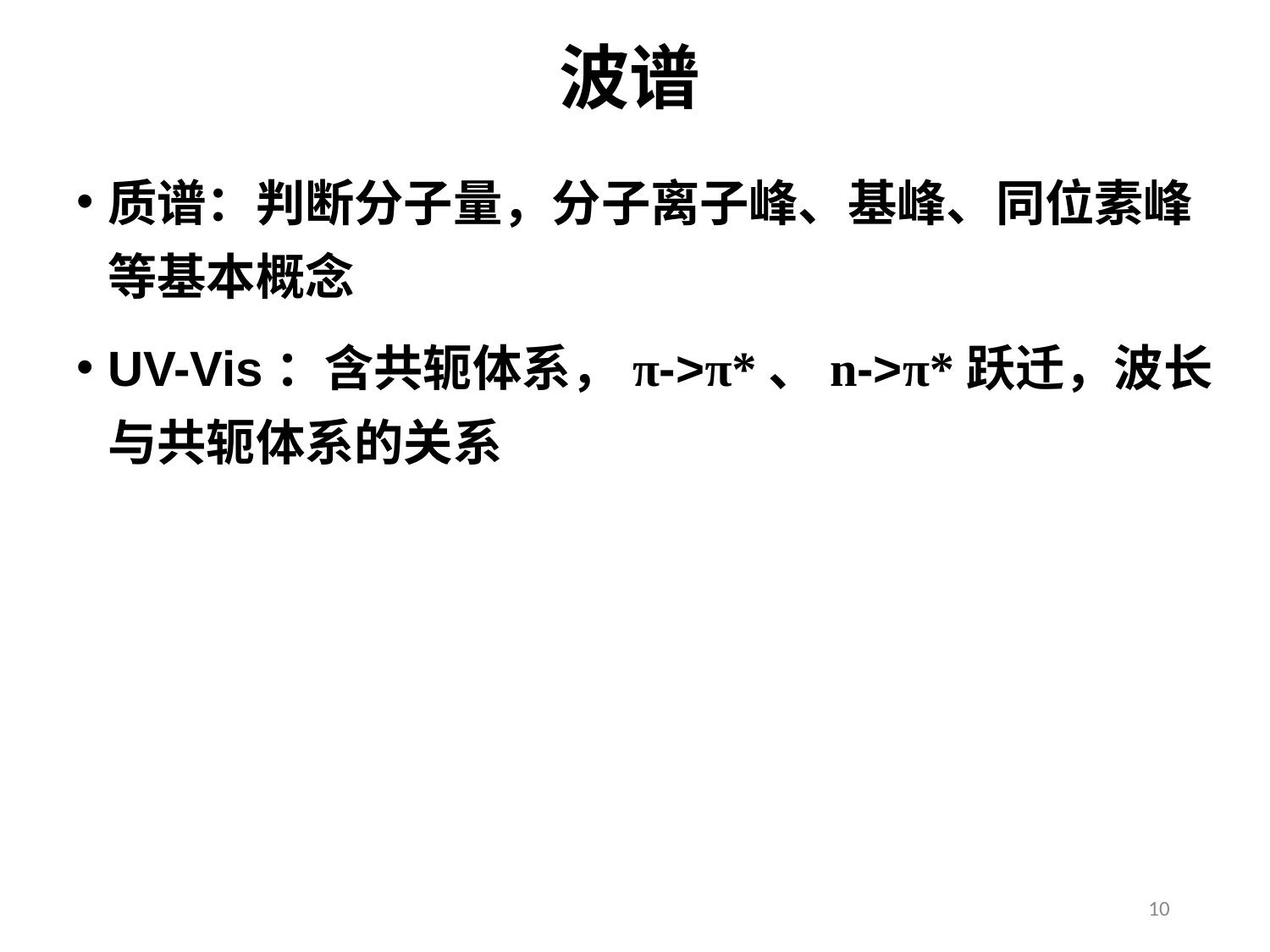

# 波谱
质谱：判断分子量，分子离子峰、基峰、同位素峰等基本概念
UV-Vis：含共轭体系，π->π*、n->π*跃迁，波长与共轭体系的关系
10